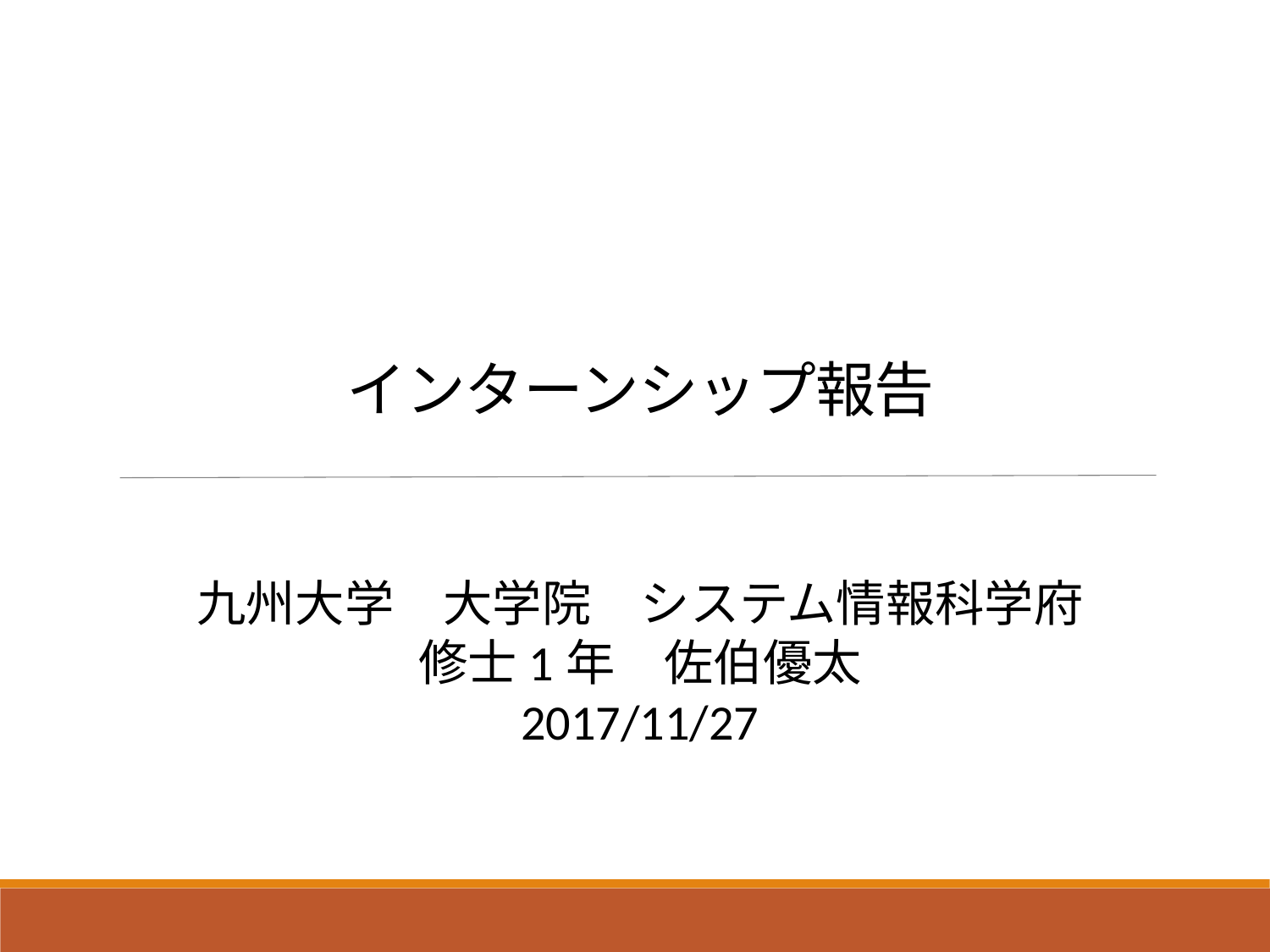

# インターンシップ報告
九州大学　大学院　システム情報科学府
修士1年　佐伯優太
2017/11/27